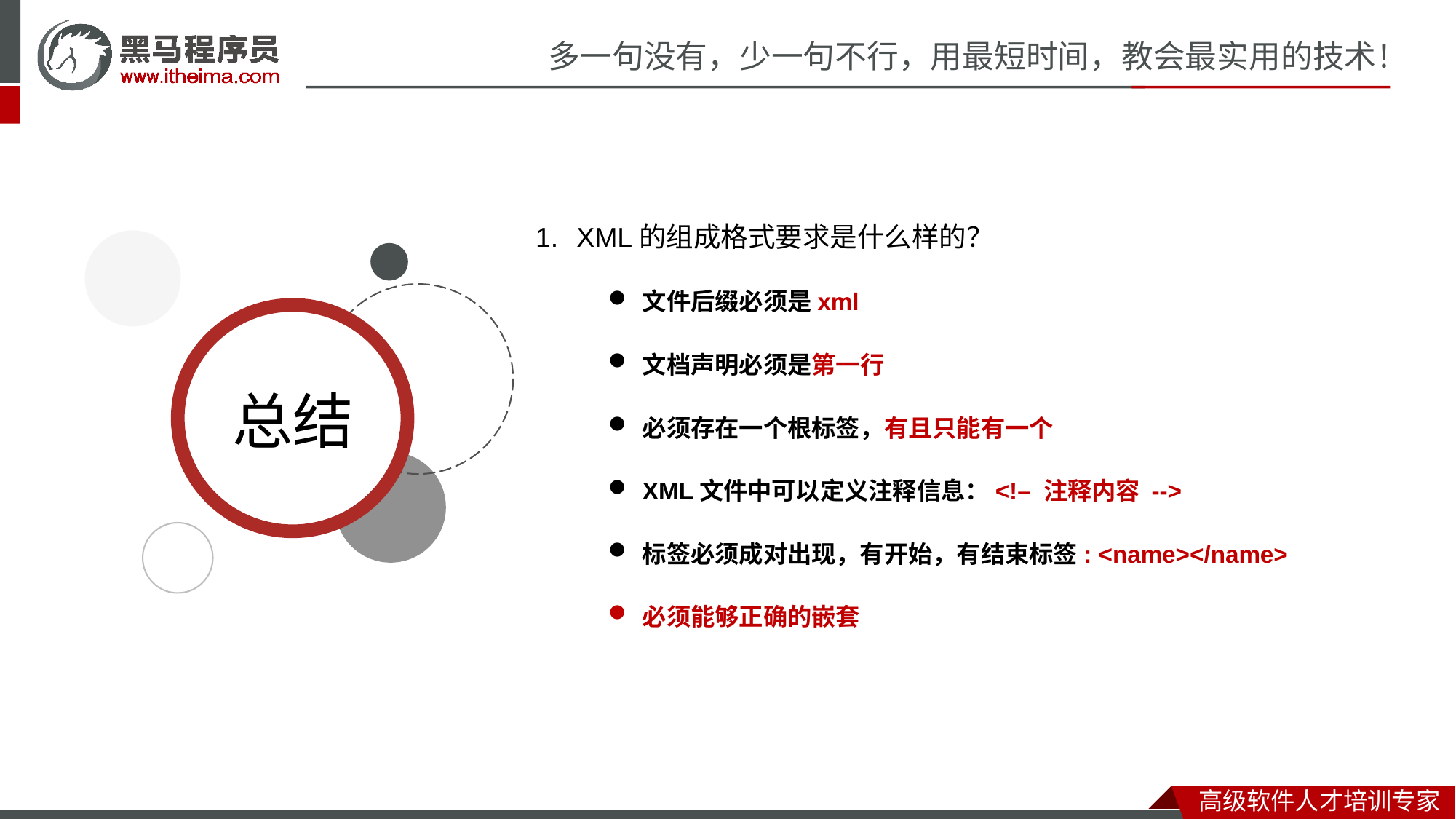

XML的组成格式要求是什么样的？
文件后缀必须是xml
文档声明必须是第一行
必须存在一个根标签，有且只能有一个
XML文件中可以定义注释信息：<!– 注释内容 -->
标签必须成对出现，有开始，有结束标签: <name></name>
必须能够正确的嵌套